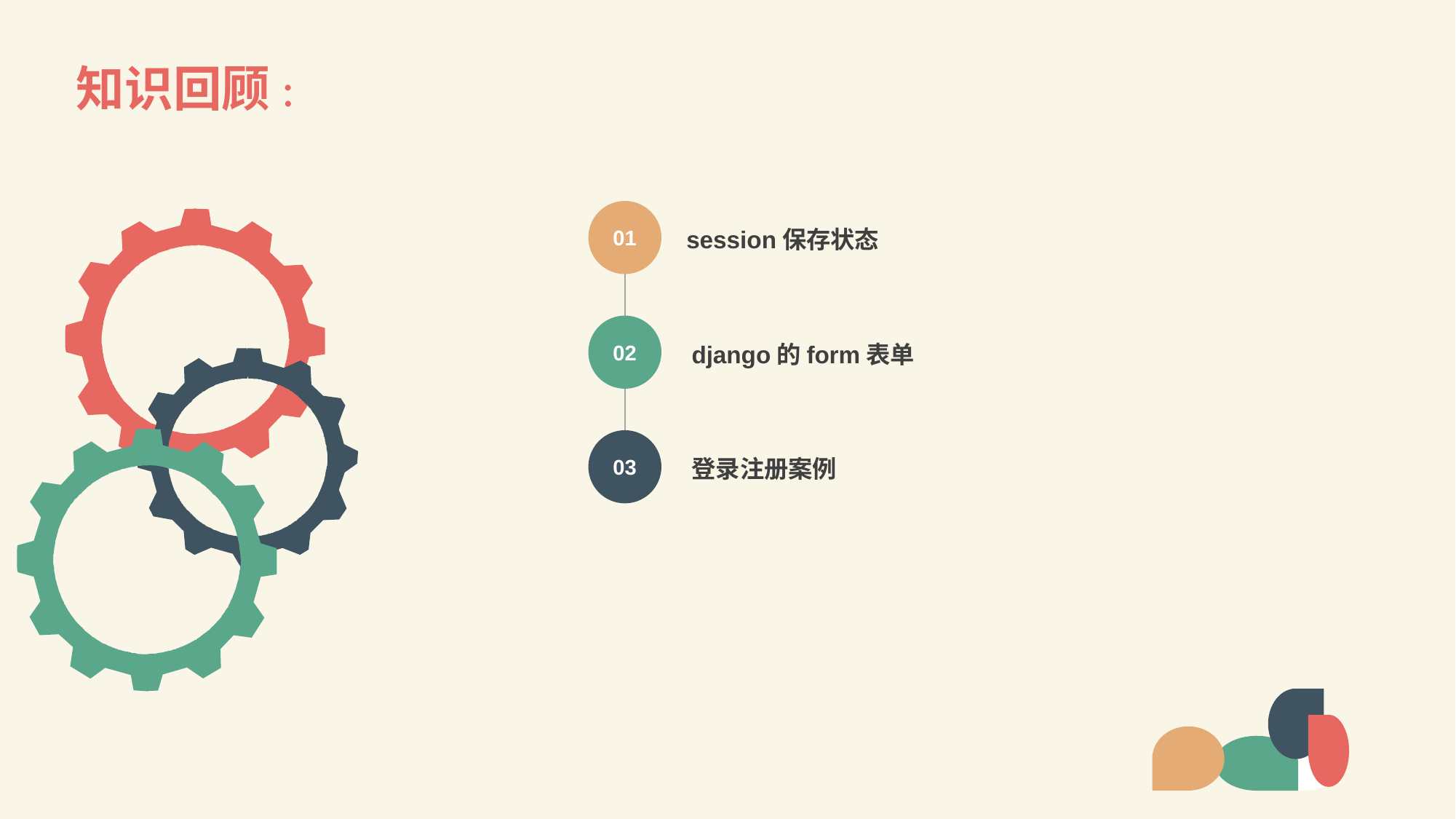

# 知识回顾:

01

session保存状态

02
django的form表单

03
登录注册案例

LOREM